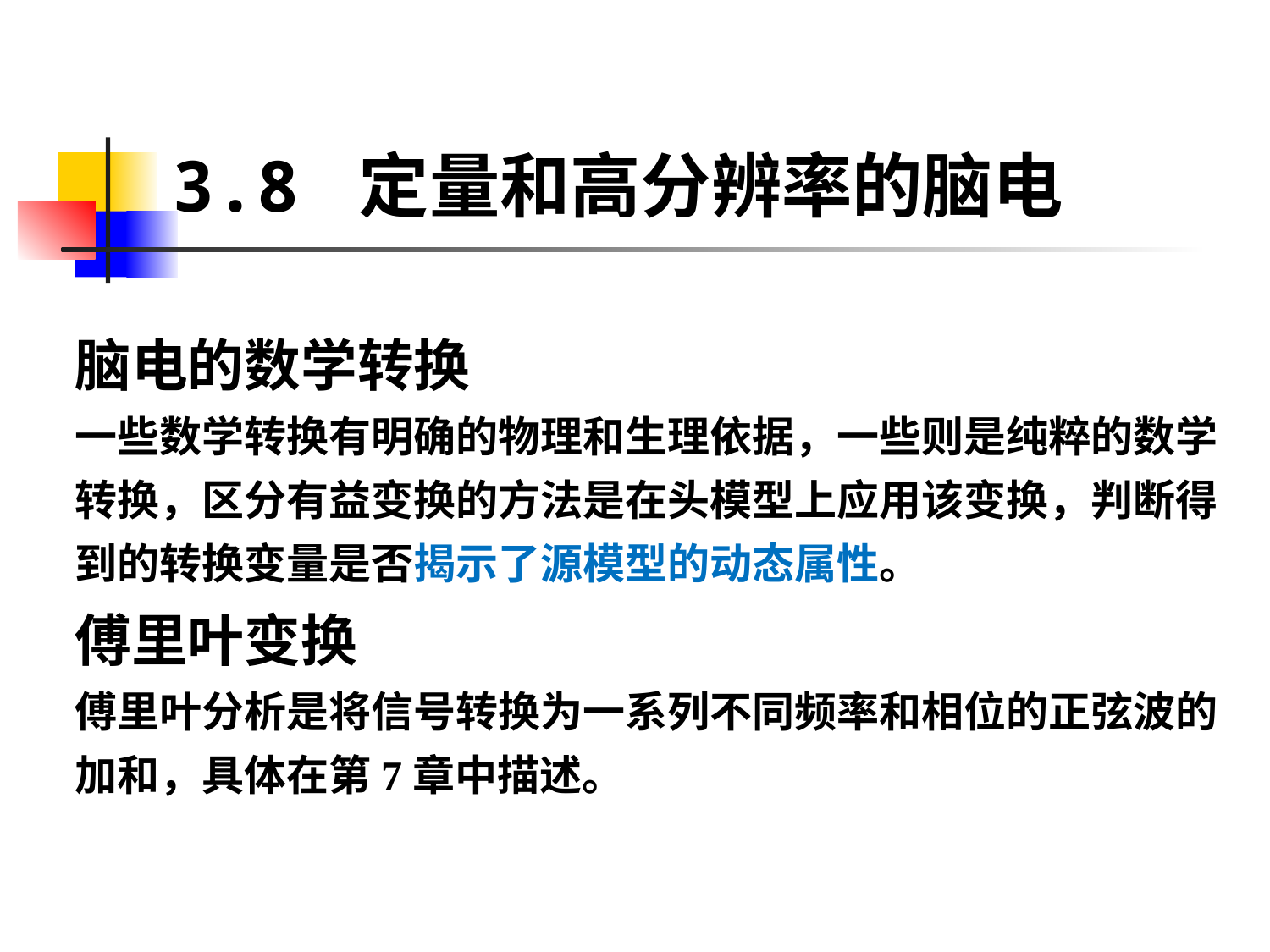

# 3.8 定量和高分辨率的脑电
脑电的数学转换
一些数学转换有明确的物理和生理依据，一些则是纯粹的数学转换，区分有益变换的方法是在头模型上应用该变换，判断得到的转换变量是否揭示了源模型的动态属性。
傅里叶变换
傅里叶分析是将信号转换为一系列不同频率和相位的正弦波的加和，具体在第7章中描述。